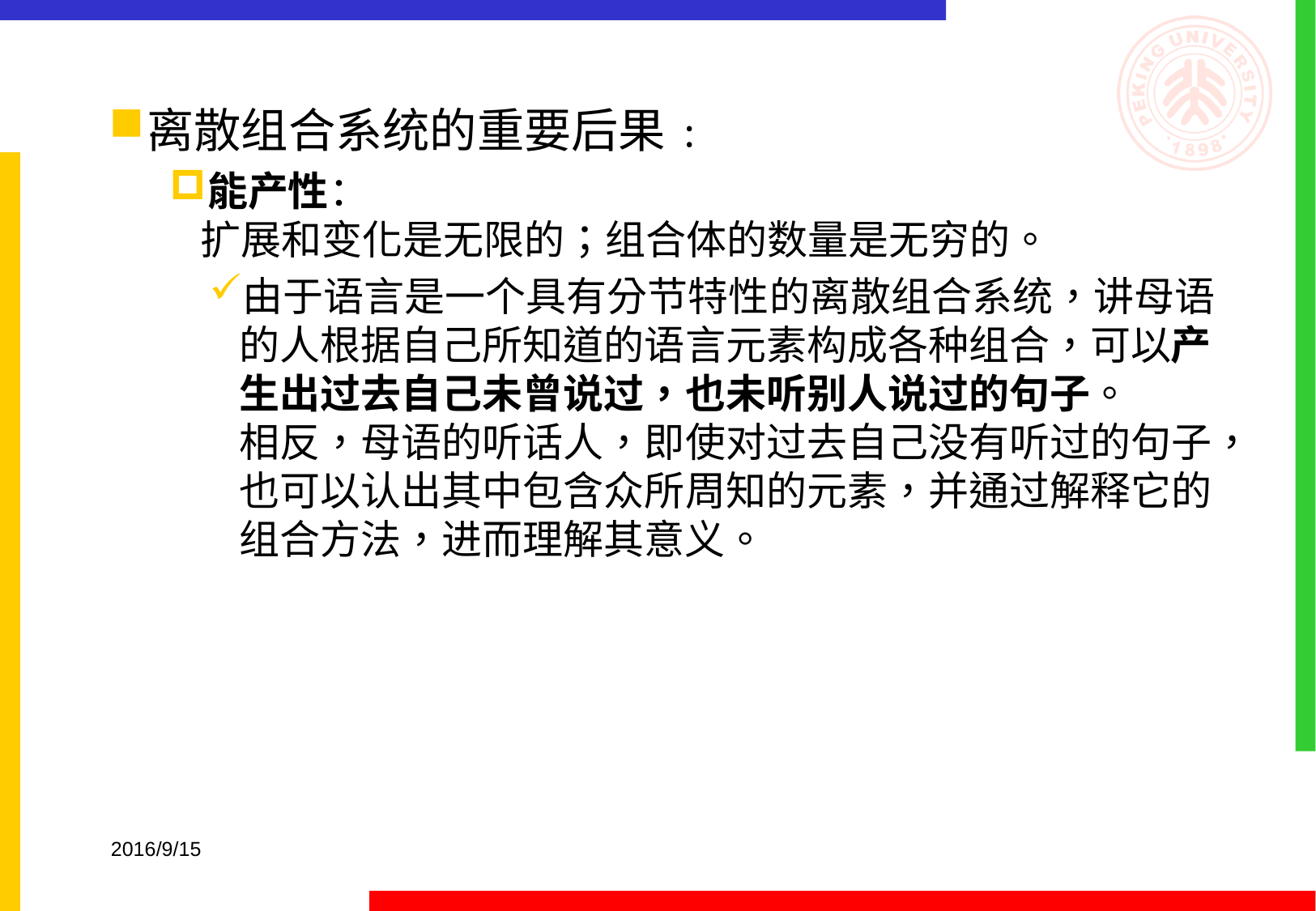

离散组合系统的重要后果﹕
能产性：
扩展和变化是无限的；组合体的数量是无穷的。
由于语言是一个具有分节特性的离散组合系统，讲母语的人根据自己所知道的语言元素构成各种组合，可以产生出过去自己未曾说过，也未听别人说过的句子。
相反，母语的听话人，即使对过去自己没有听过的句子，也可以认出其中包含众所周知的元素，并通过解释它的组合方法，进而理解其意义。

2016/9/15